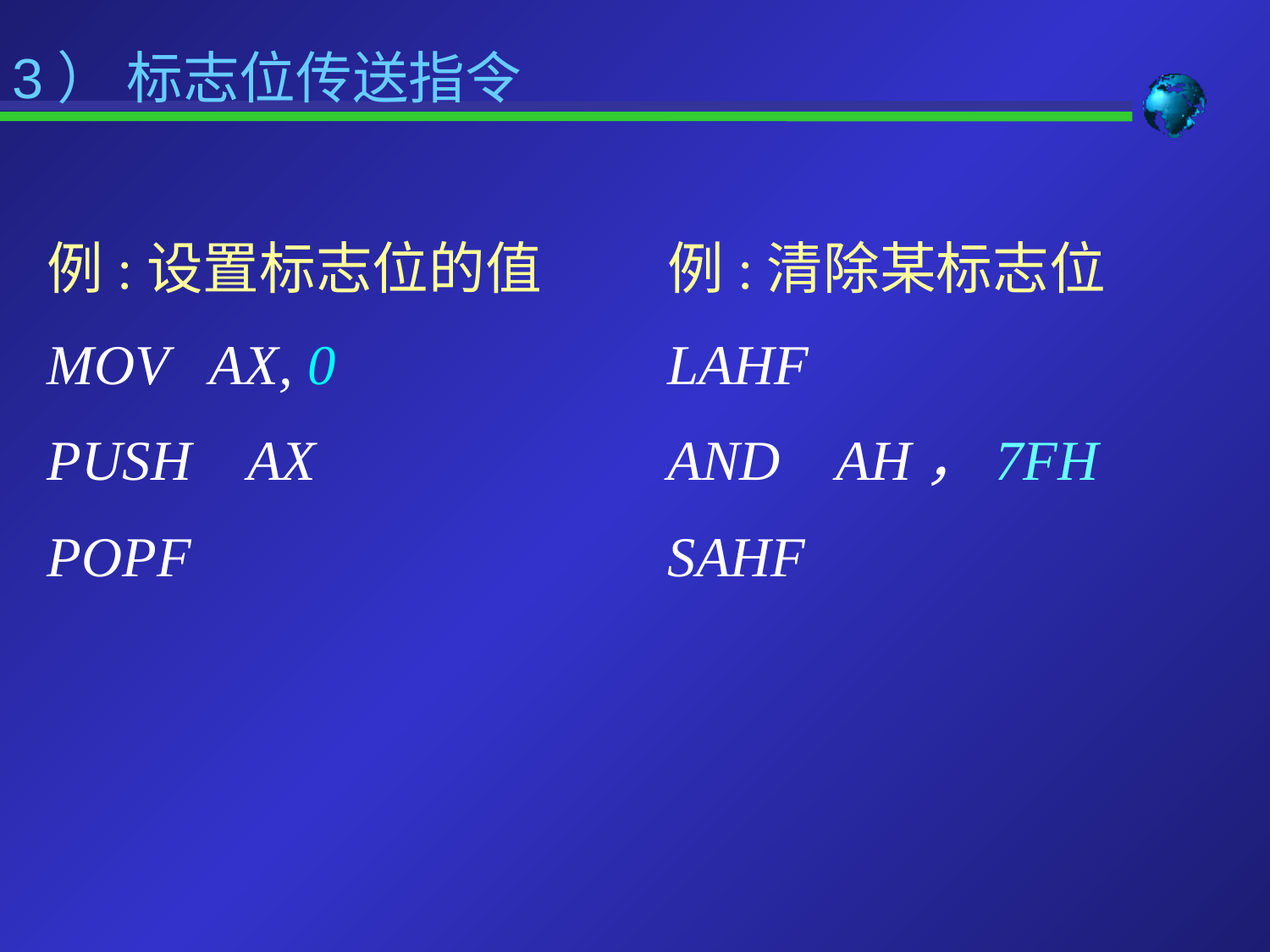

3） 标志位传送指令
例:设置标志位的值
MOV   AX, 0
PUSH    AX
POPF
例:清除某标志位
LAHF
AND    AH，7FH
SAHF
34